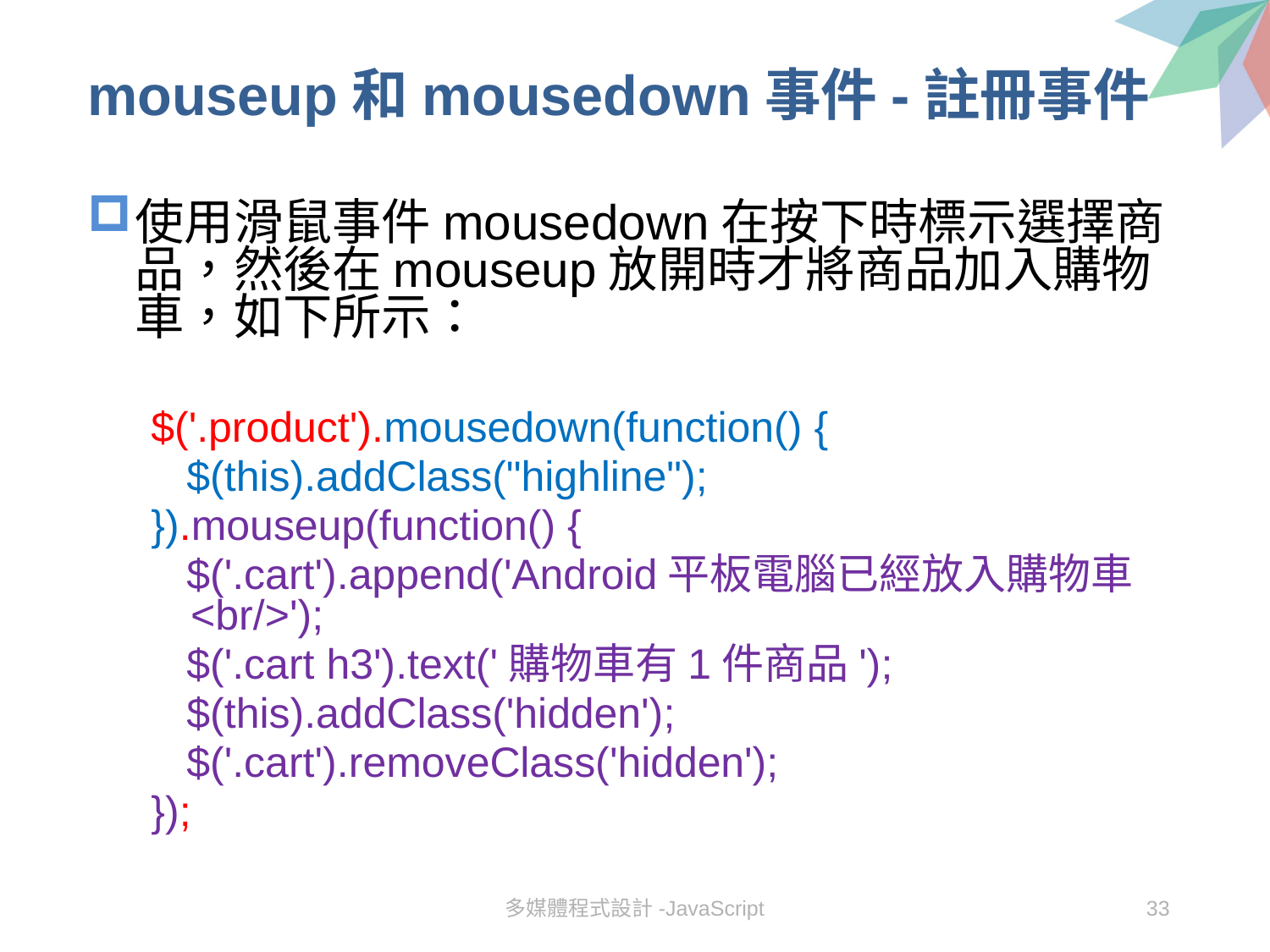

# mouseup和mousedown事件-註冊事件
使用滑鼠事件mousedown在按下時標示選擇商品，然後在mouseup放開時才將商品加入購物車，如下所示：

$('.product').mousedown(function() {
   $(this).addClass("highline");
}).mouseup(function() {
   $('.cart').append('Android平板電腦已經放入購物車<br/>');
   $('.cart h3').text('購物車有1件商品');
   $(this).addClass('hidden');
   $('.cart').removeClass('hidden');
});
多媒體程式設計-JavaScript
33